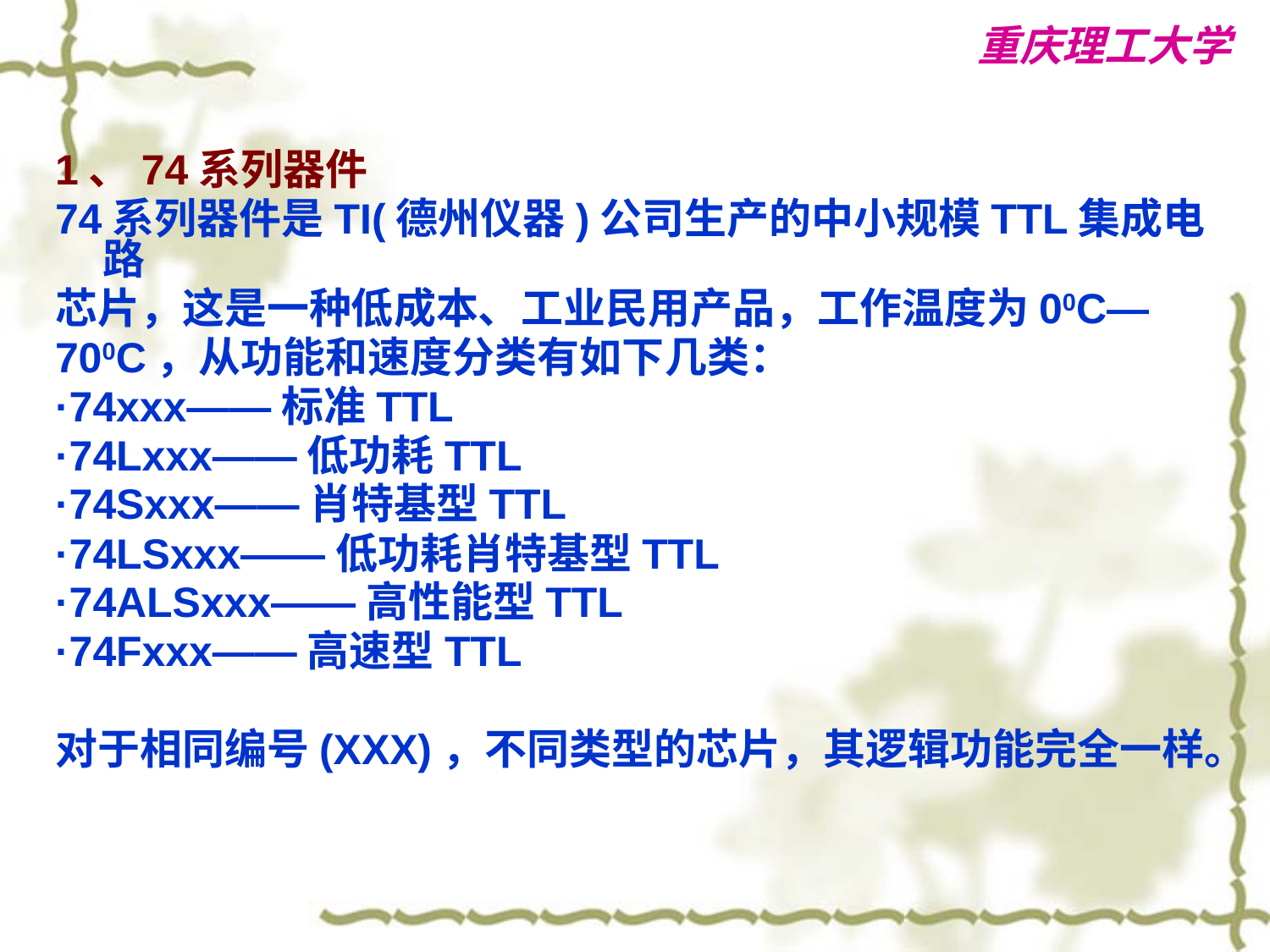

1、74系列器件
74系列器件是TI(德州仪器)公司生产的中小规模TTL集成电路
芯片，这是一种低成本、工业民用产品，工作温度为00C—
700C，从功能和速度分类有如下几类：
·74xxx——标准TTL
·74Lxxx——低功耗TTL
·74Sxxx——肖特基型TTL
·74LSxxx——低功耗肖特基型TTL
·74ALSxxx——高性能型TTL
·74Fxxx——高速型TTL

对于相同编号(XXX)，不同类型的芯片，其逻辑功能完全一样。